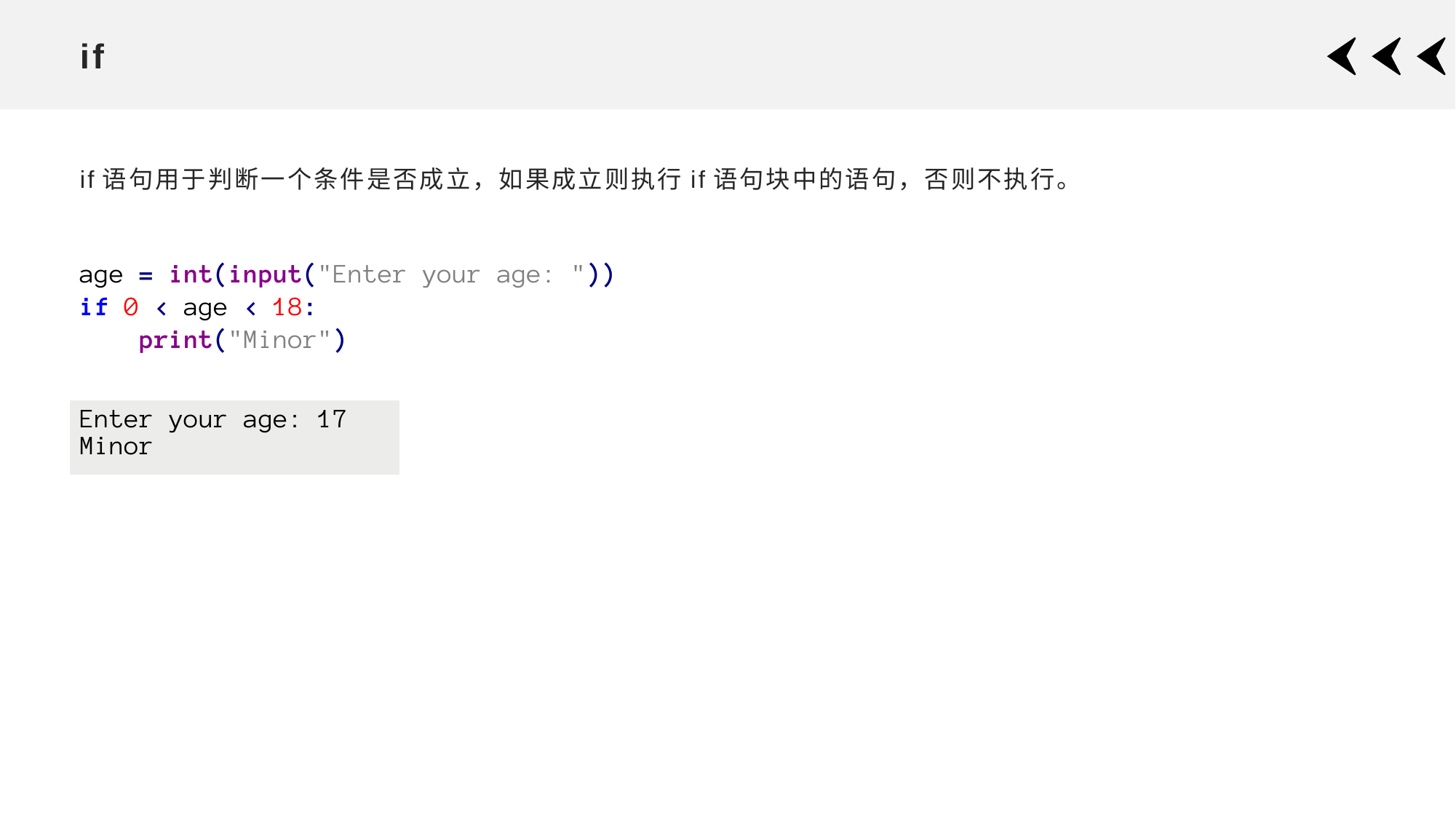

# if
if语句用于判断一个条件是否成立，如果成立则执行if语句块中的语句，否则不执行。
age = int(input("Enter your age: "))
if 0 < age < 18:
    print("Minor")
| Enter your age: 17 Minor |
| --- |